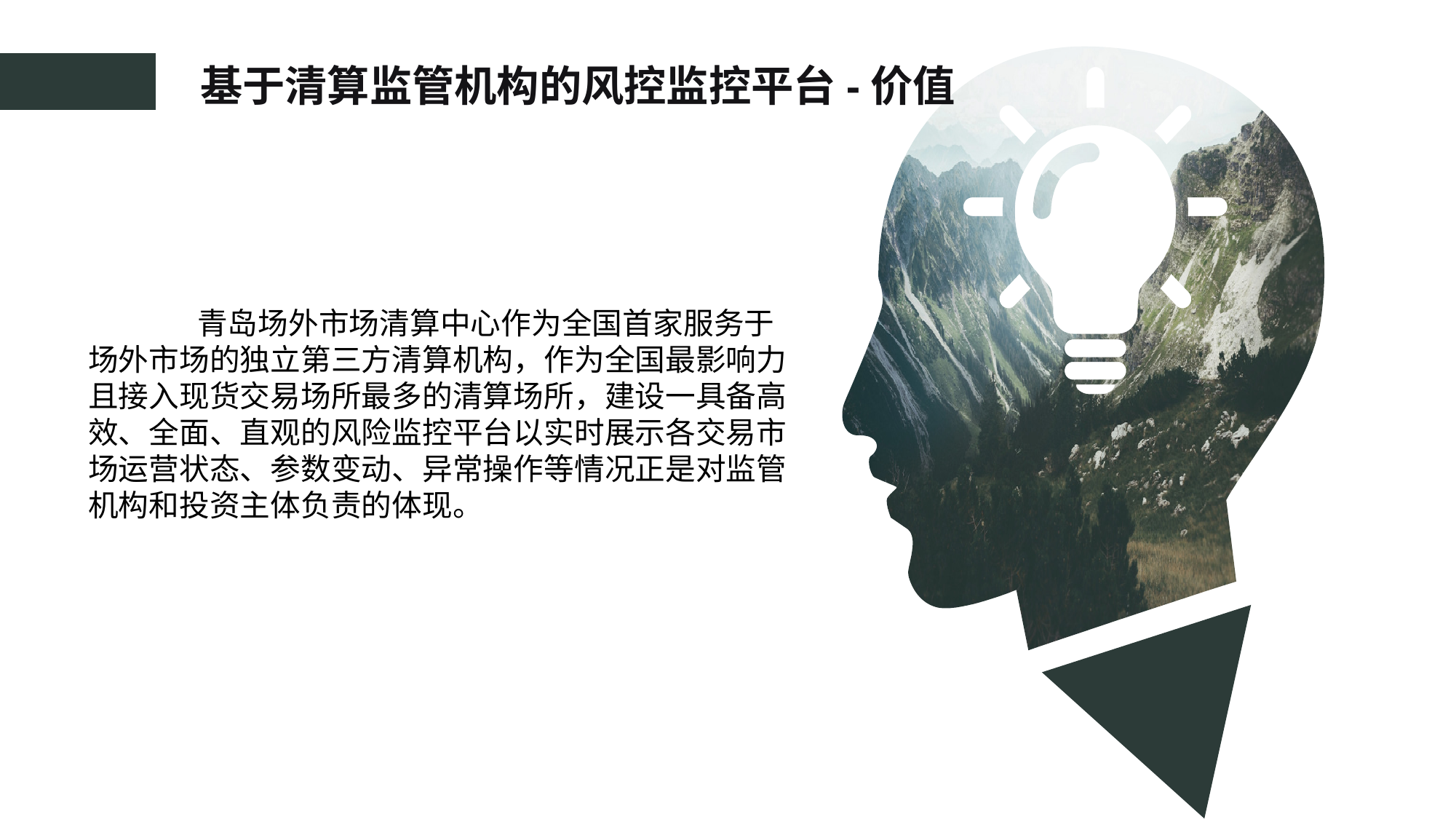

基于清算监管机构的风控监控平台-价值
	青岛场外市场清算中心作为全国首家服务于场外市场的独立第三方清算机构，作为全国最影响力且接入现货交易场所最多的清算场所，建设一具备高效、全面、直观的风险监控平台以实时展示各交易市场运营状态、参数变动、异常操作等情况正是对监管机构和投资主体负责的体现。